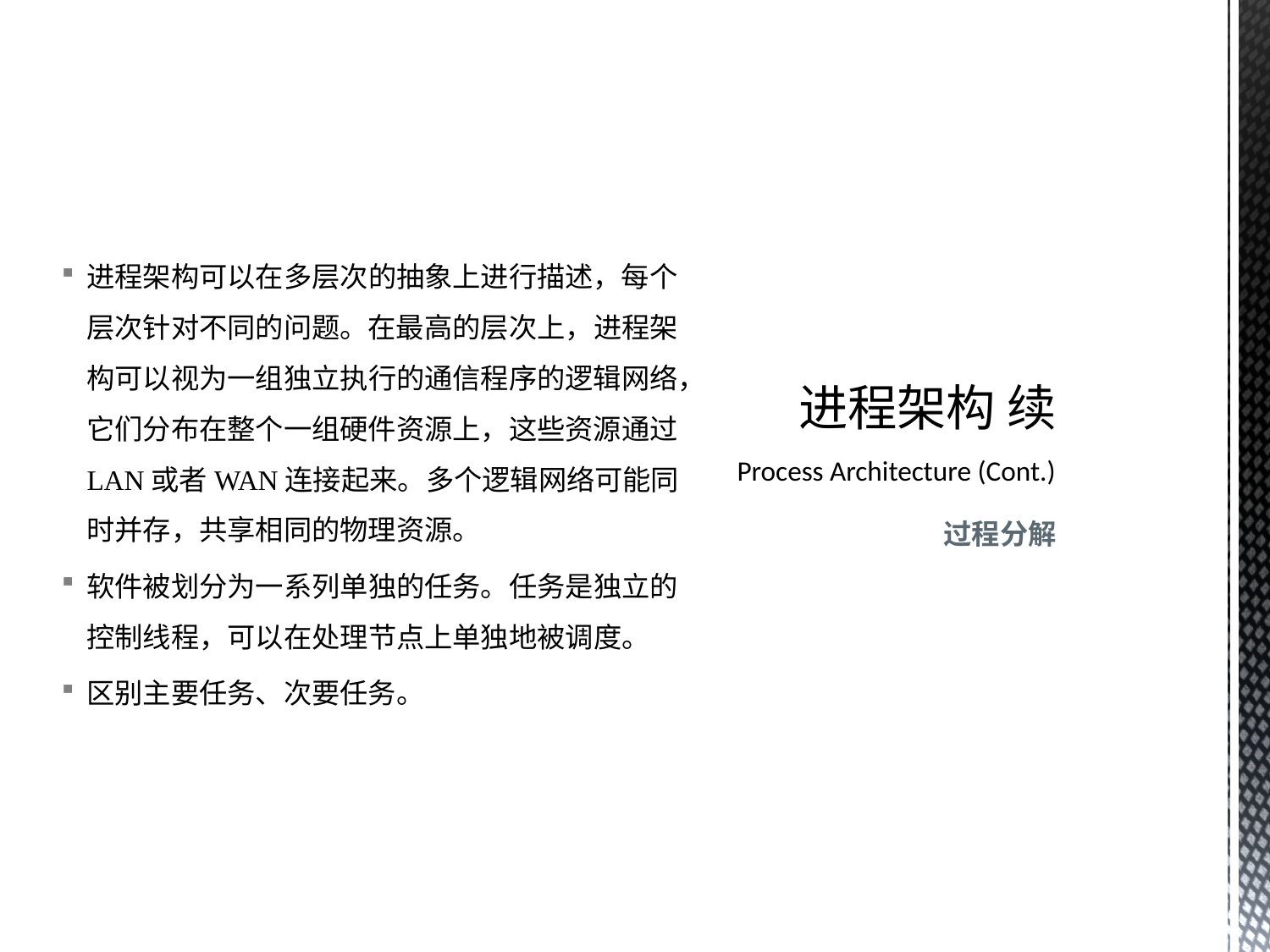

进程架构可以在多层次的抽象上进行描述，每个层次针对不同的问题。在最高的层次上，进程架构可以视为一组独立执行的通信程序的逻辑网络，它们分布在整个一组硬件资源上，这些资源通过LAN或者WAN连接起来。多个逻辑网络可能同时并存，共享相同的物理资源。
软件被划分为一系列单独的任务。任务是独立的控制线程，可以在处理节点上单独地被调度。
区别主要任务、次要任务。
# 进程架构 续 Process Architecture (Cont.)
过程分解